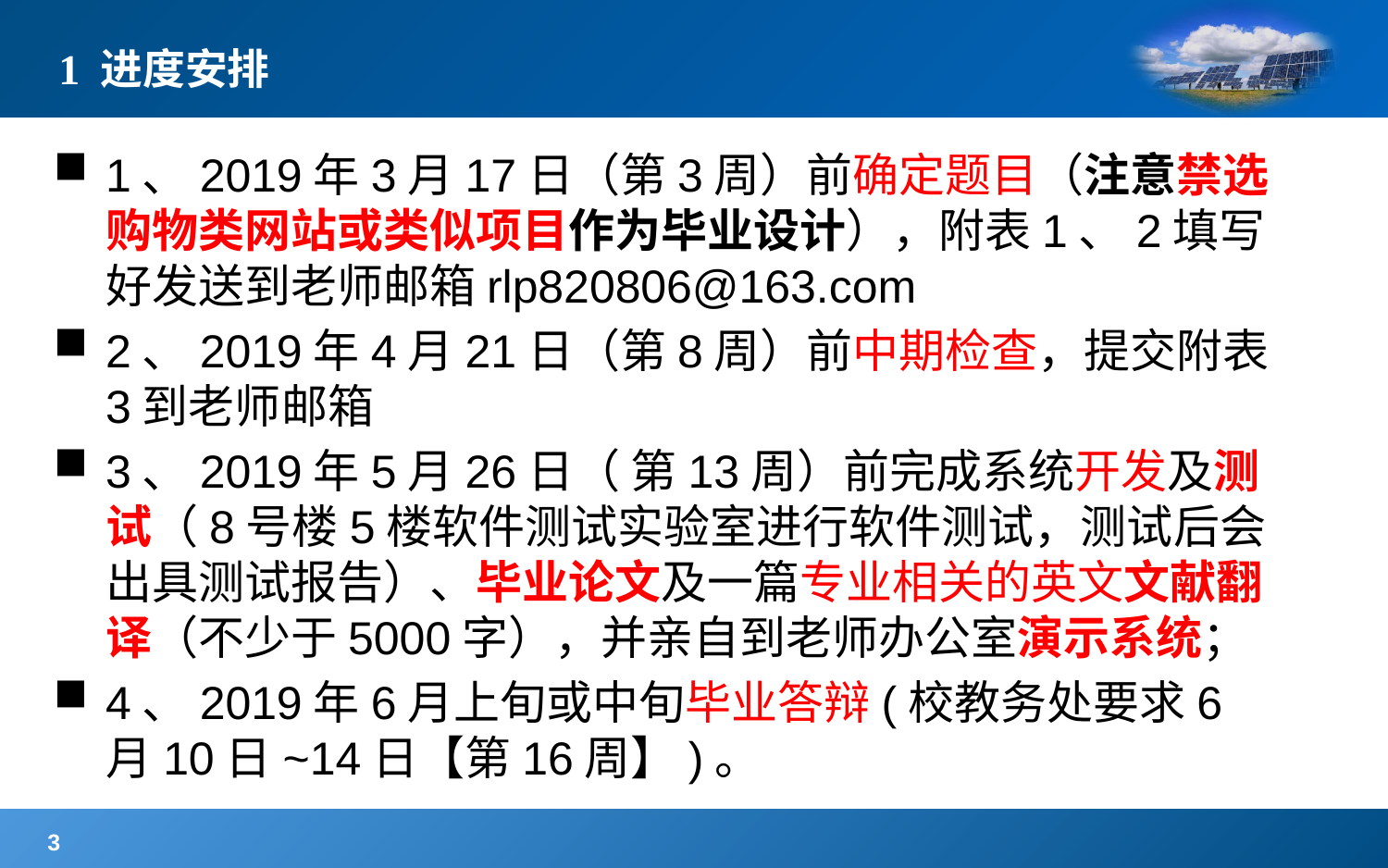

# 1 进度安排
1、2019年3月17日（第3周）前确定题目（注意禁选购物类网站或类似项目作为毕业设计），附表1、2填写好发送到老师邮箱rlp820806@163.com
2、2019年4月21日（第8周）前中期检查，提交附表3到老师邮箱
3、2019年5月26日（ 第13周）前完成系统开发及测试（8号楼5楼软件测试实验室进行软件测试，测试后会出具测试报告）、毕业论文及一篇专业相关的英文文献翻译（不少于5000字），并亲自到老师办公室演示系统；
4、2019年6月上旬或中旬毕业答辩(校教务处要求6月10日~14日【第16周】)。